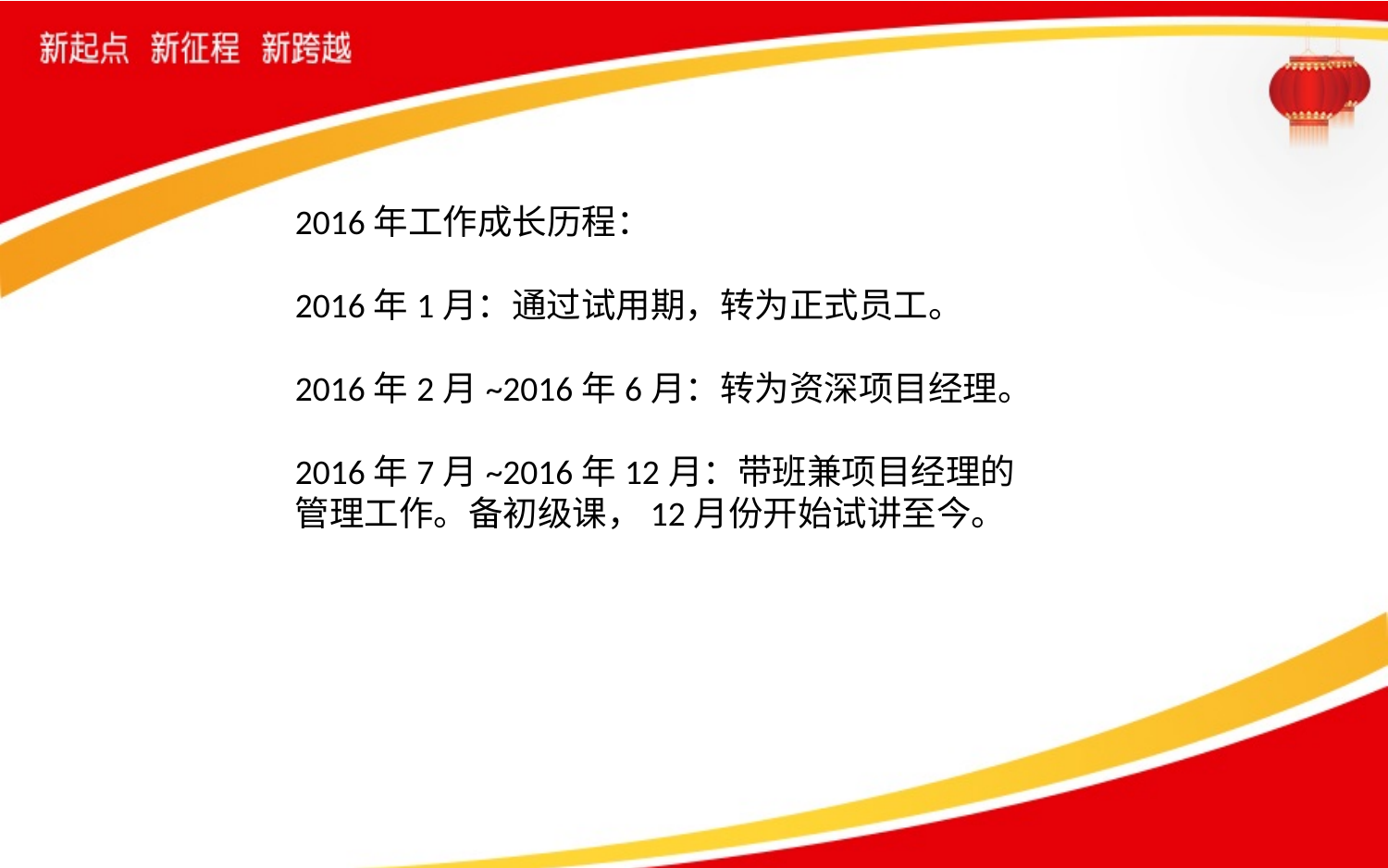

2016年工作成长历程：

2016年1月：通过试用期，转为正式员工。

2016年2月~2016年6月：转为资深项目经理。

2016年7月~2016年12月：带班兼项目经理的管理工作。备初级课，12月份开始试讲至今。